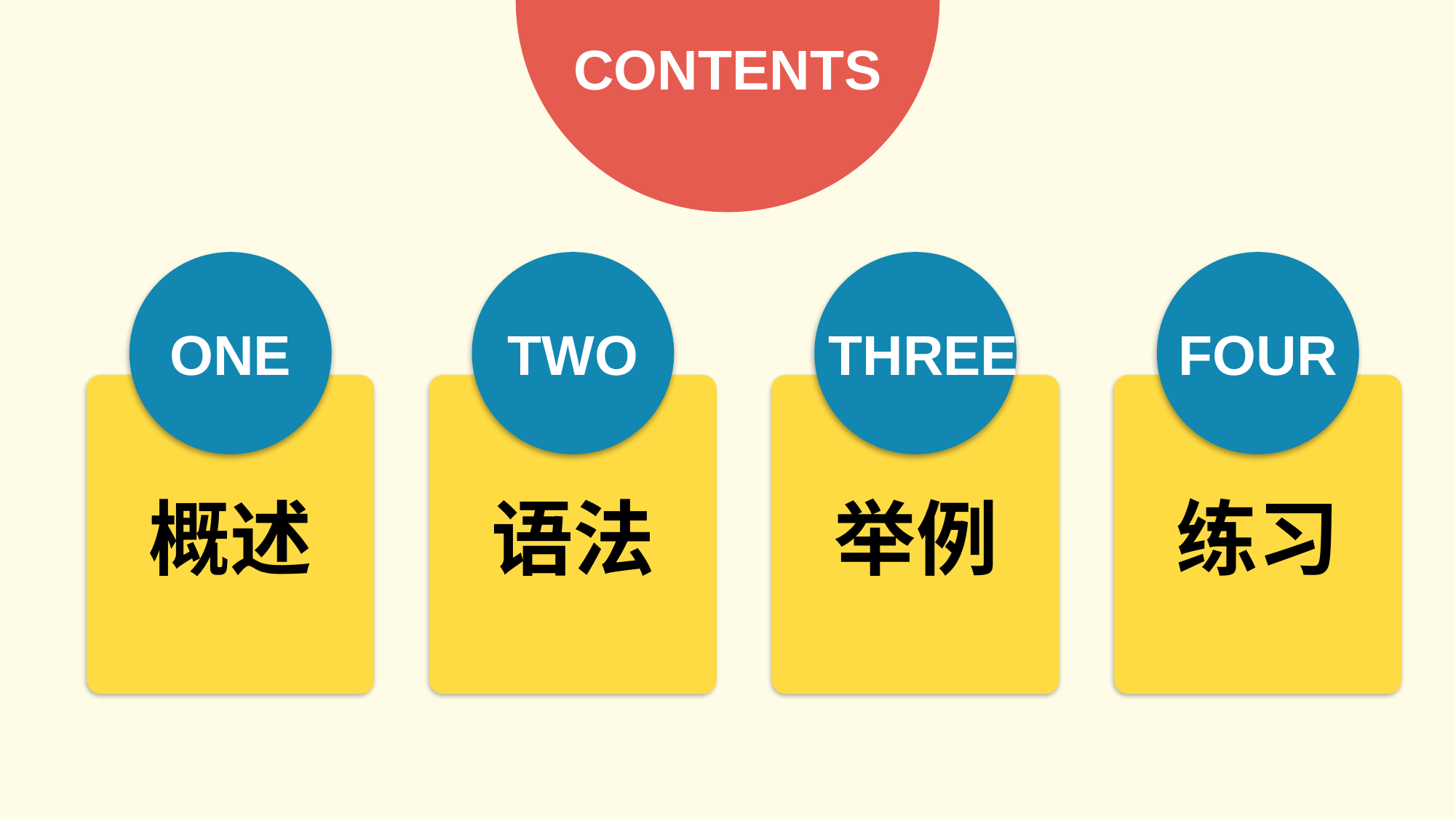

CONTENTS
ONE
TWO
THREE
FOUR
概述
语法
举例
练习